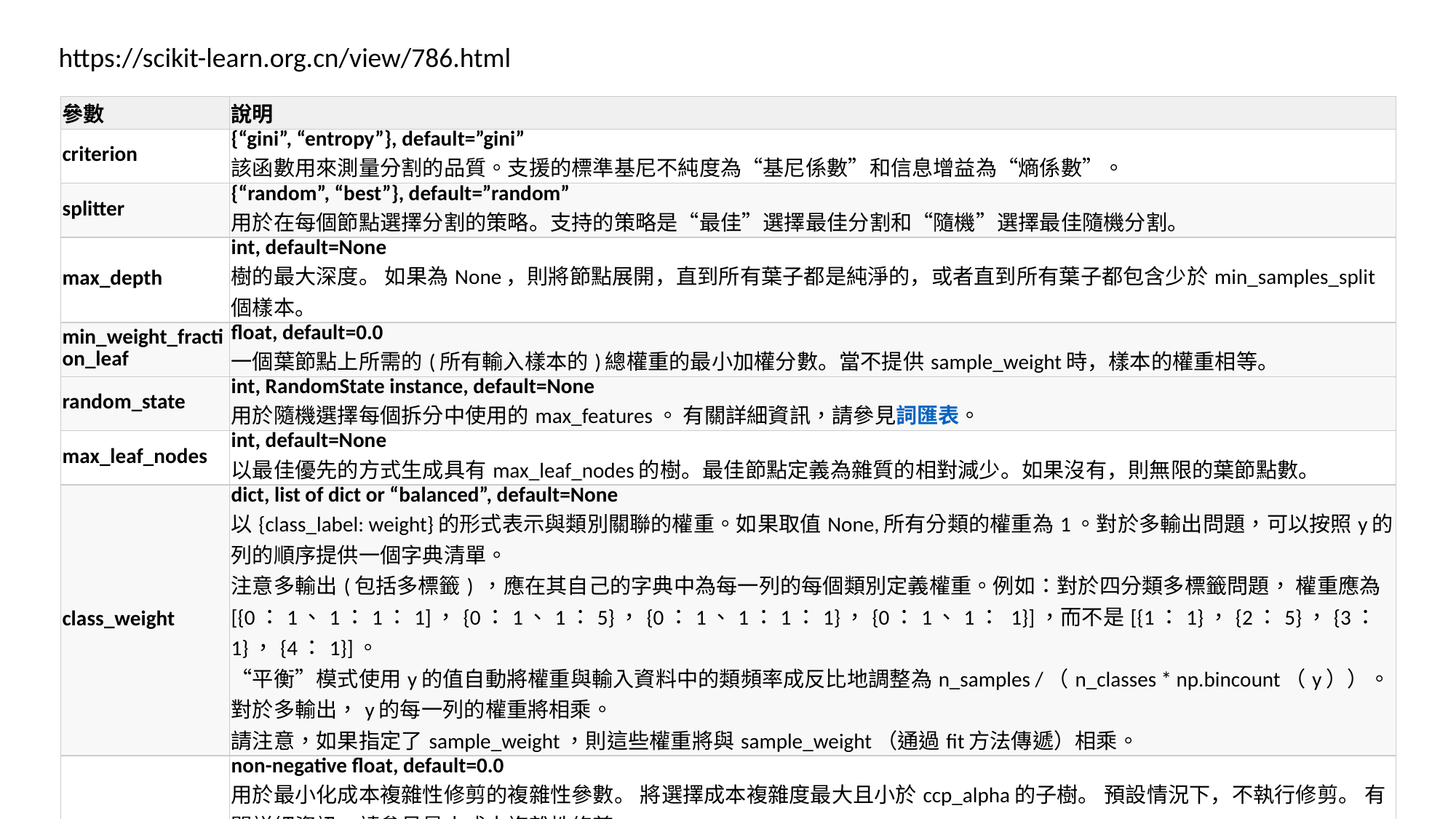

https://scikit-learn.org.cn/view/786.html
| 參數 | 說明 |
| --- | --- |
| criterion | {“gini”, “entropy”}, default=”gini” 該函數用來測量分割的品質。支援的標準基尼不純度為“基尼係數”和信息增益為“熵係數”。 |
| splitter | {“random”, “best”}, default=”random” 用於在每個節點選擇分割的策略。支持的策略是“最佳”選擇最佳分割和“隨機”選擇最佳隨機分割。 |
| max\_depth | int, default=None 樹的最大深度。 如果為None，則將節點展開，直到所有葉子都是純淨的，或者直到所有葉子都包含少於min\_samples\_split個樣本。 |
| min\_weight\_fraction\_leaf | float, default=0.0 一個葉節點上所需的(所有輸入樣本的)總權重的最小加權分數。當不提供sample\_weight時，樣本的權重相等。 |
| random\_state | int, RandomState instance, default=None 用於隨機選擇每個拆分中使用的max\_features。 有關詳細資訊，請參見詞匯表。 |
| max\_leaf\_nodes | int, default=None 以最佳優先的方式生成具有max\_leaf\_nodes的樹。最佳節點定義為雜質的相對減少。如果沒有，則無限的葉節點數。 |
| class\_weight | dict, list of dict or “balanced”, default=None 以{class\_label: weight}的形式表示與類別關聯的權重。如果取值None,所有分類的權重為1。對於多輸出問題，可以按照y的列的順序提供一個字典清單。 注意多輸出(包括多標籤) ，應在其自己的字典中為每一列的每個類別定義權重。例如：對於四分類多標籤問題， 權重應為[{0：1、1：1：1]，{0：1、1：5}，{0：1、1：1：1}，{0：1、1： 1}]，而不是[{1：1}，{2：5}，{3：1}，{4：1}]。 “平衡”模式使用y的值自動將權重與輸入資料中的類頻率成反比地調整為n\_samples /（n\_classes \* np.bincount（y））。 對於多輸出，y的每一列的權重將相乘。 請注意，如果指定了sample\_weight，則這些權重將與sample\_weight（通過fit方法傳遞）相乘。 |
| ccp\_alpha | non-negative float, default=0.0 用於最小化成本複雜性修剪的複雜性參數。 將選擇成本複雜度最大且小於ccp\_alpha的子樹。 預設情況下，不執行修剪。 有關詳細資訊，請參見最小成本複雜性修剪。 0.22版中的新功能。 |